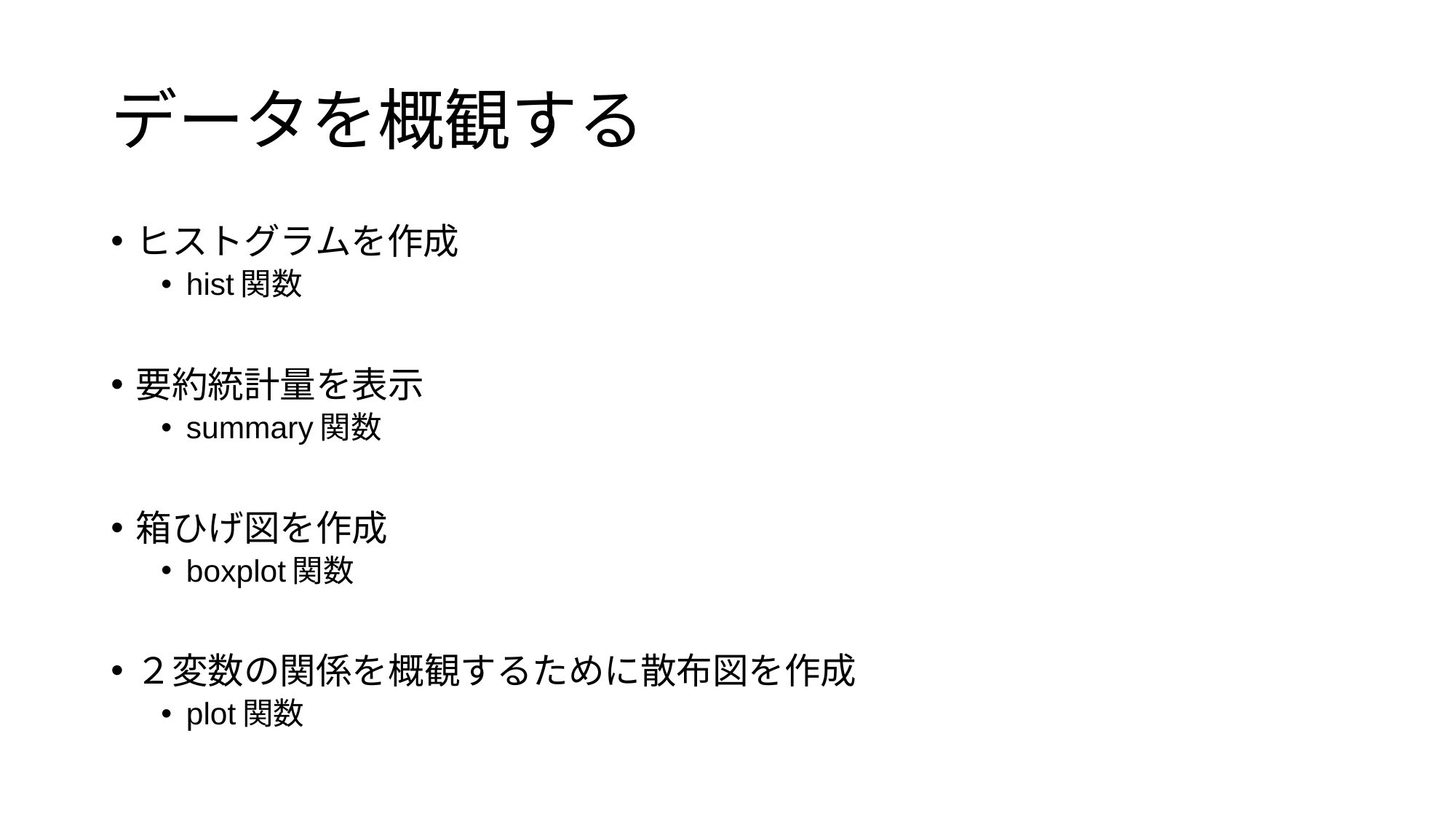

# データを概観する
ヒストグラムを作成
hist関数

要約統計量を表示
summary関数

箱ひげ図を作成
boxplot関数

２変数の関係を概観するために散布図を作成
plot関数